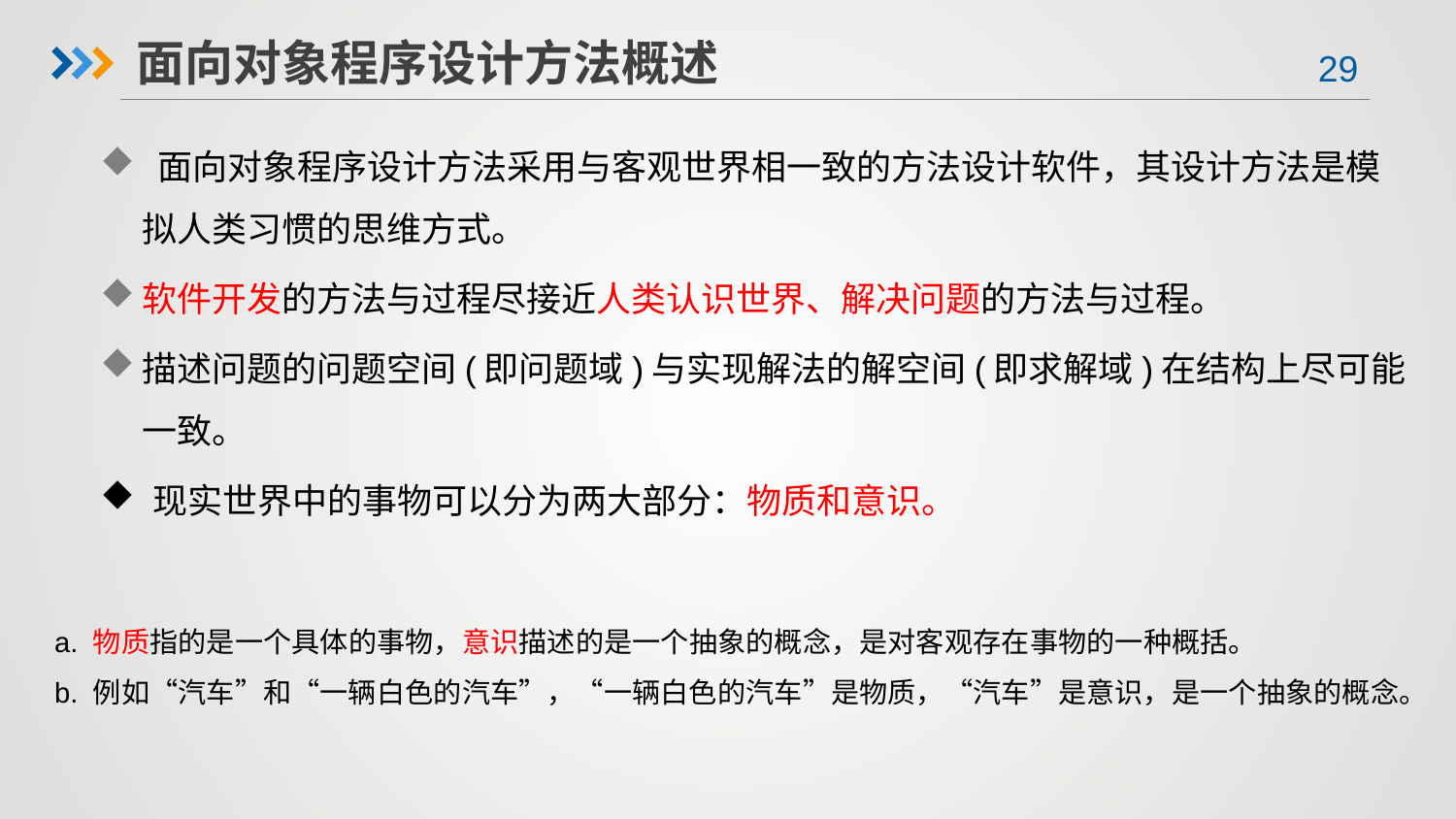

面向对象程序设计方法概述
 面向对象程序设计方法采用与客观世界相一致的方法设计软件，其设计方法是模拟人类习惯的思维方式。
软件开发的方法与过程尽接近人类认识世界、解决问题的方法与过程。
描述问题的问题空间(即问题域)与实现解法的解空间(即求解域)在结构上尽可能一致。
现实世界中的事物可以分为两大部分：物质和意识。

a. 物质指的是一个具体的事物，意识描述的是一个抽象的概念，是对客观存在事物的一种概括。
b. 例如“汽车”和“一辆白色的汽车”，“一辆白色的汽车”是物质，“汽车”是意识，是一个抽象的概念。